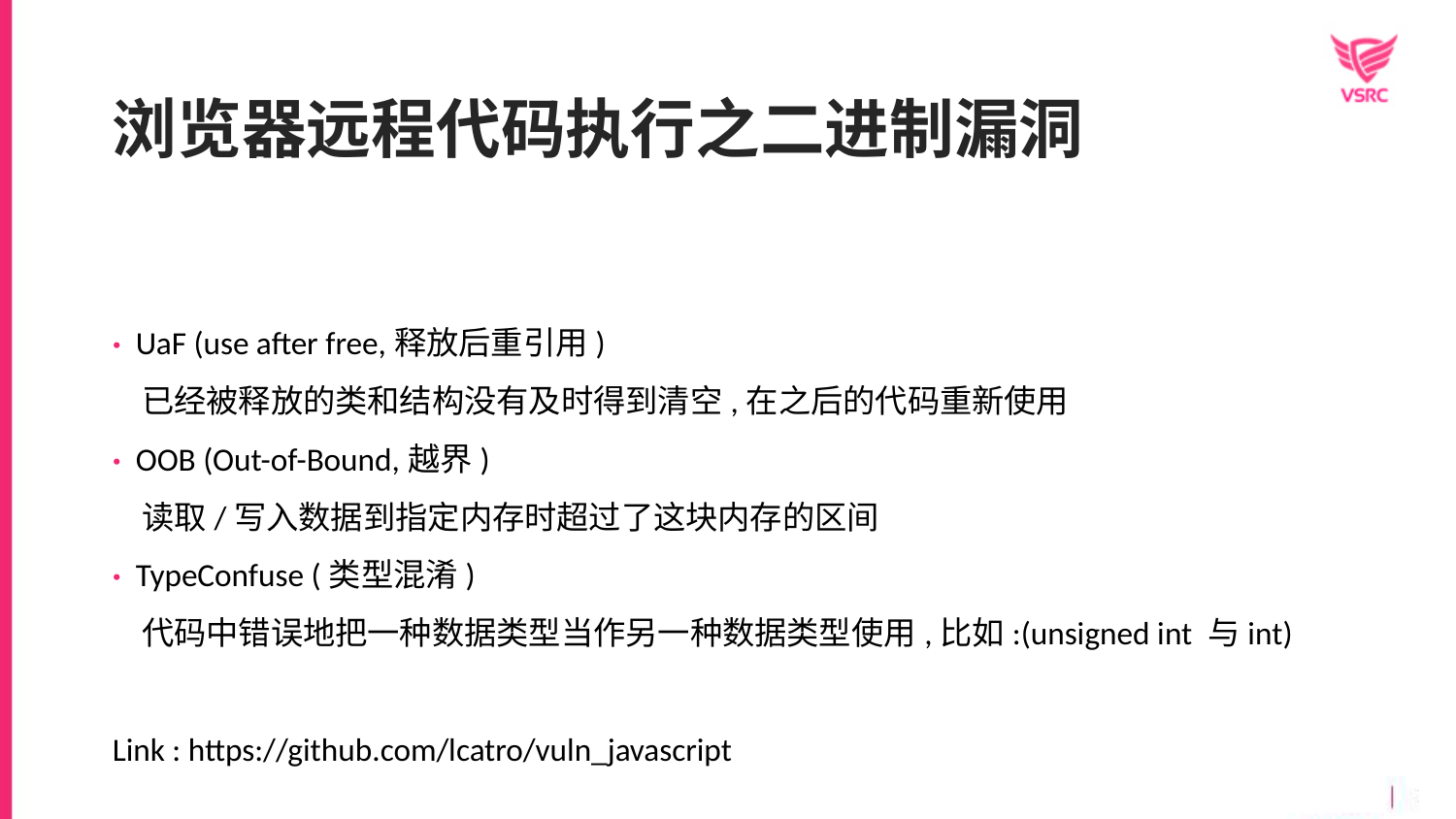

浏览器远程代码执行之二进制漏洞
·  UaF (use after free,释放后重引用)
   已经被释放的类和结构没有及时得到清空,在之后的代码重新使用
·  OOB (Out-of-Bound,越界)
   读取/写入数据到指定内存时超过了这块内存的区间
·  TypeConfuse (类型混淆)
   代码中错误地把一种数据类型当作另一种数据类型使用,比如:(unsigned int 与int)

Link : https://github.com/lcatro/vuln_javascript